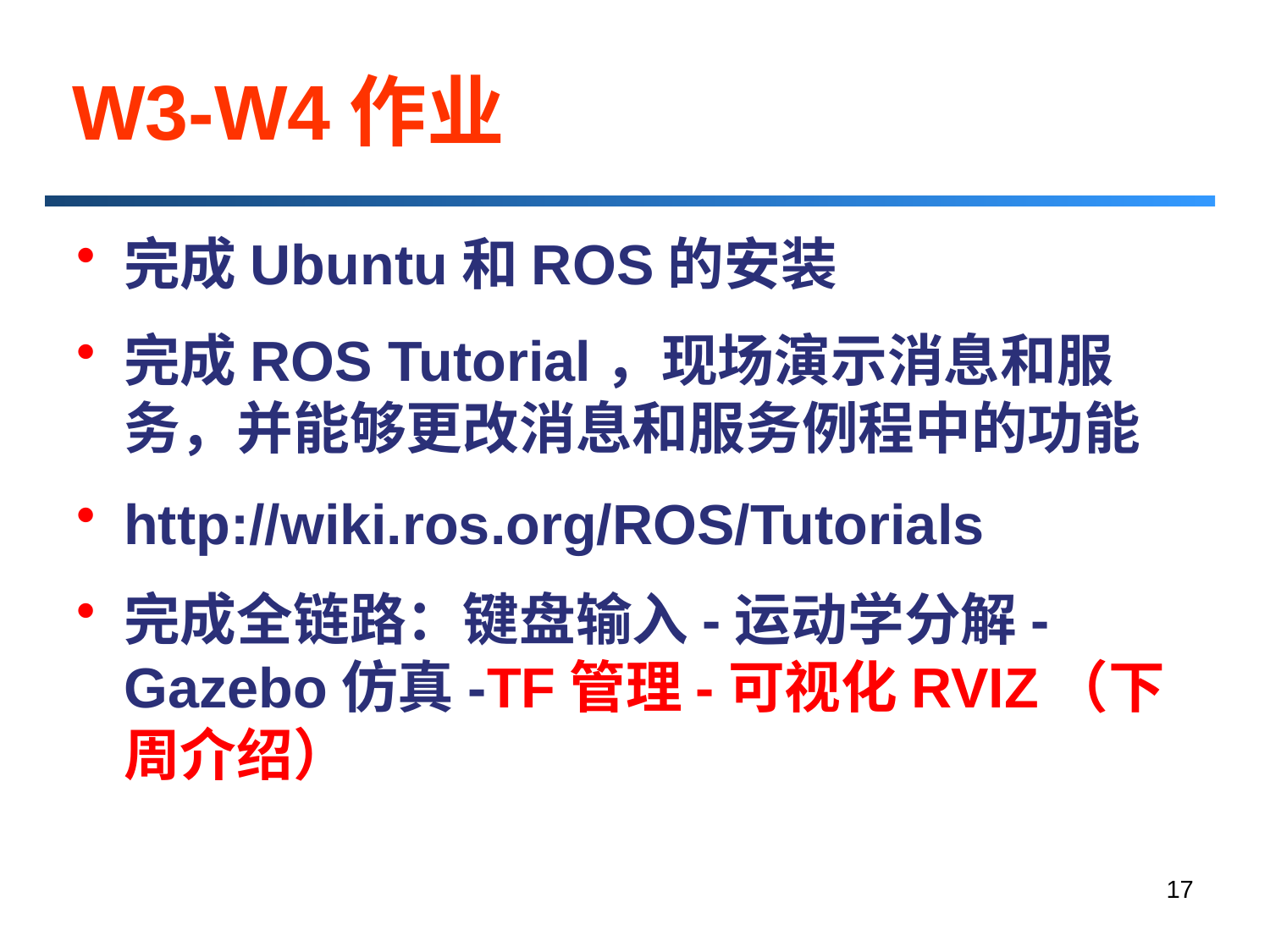

# W3-W4作业
完成Ubuntu和ROS的安装
完成ROS Tutorial，现场演示消息和服务，并能够更改消息和服务例程中的功能
http://wiki.ros.org/ROS/Tutorials
完成全链路：键盘输入-运动学分解-Gazebo仿真-TF管理-可视化RVIZ（下周介绍）

17